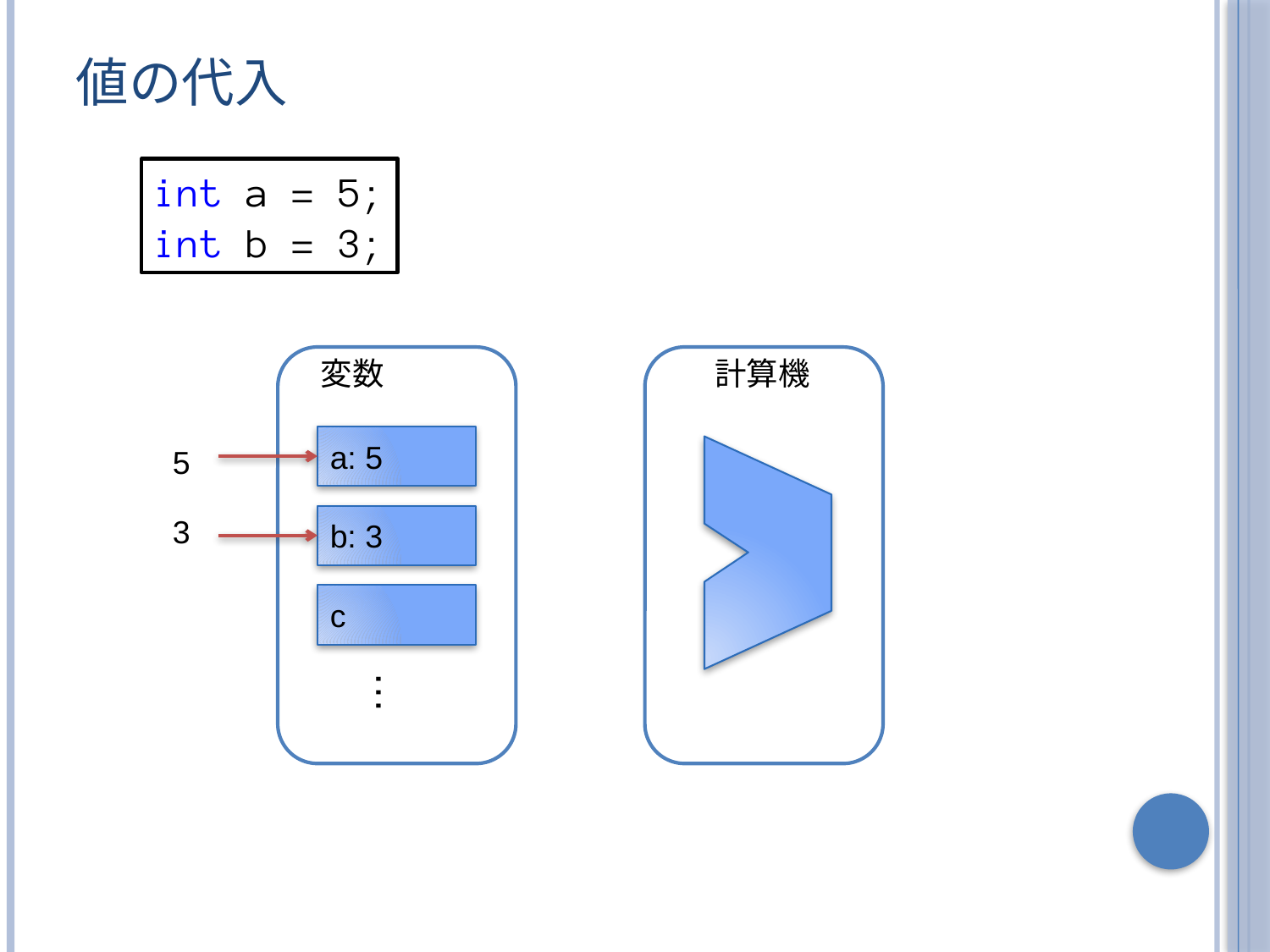

# 値の代入
int a = 5;
int b = 3;

変数

計算機
a: 5
5

3
b: 3
c
…